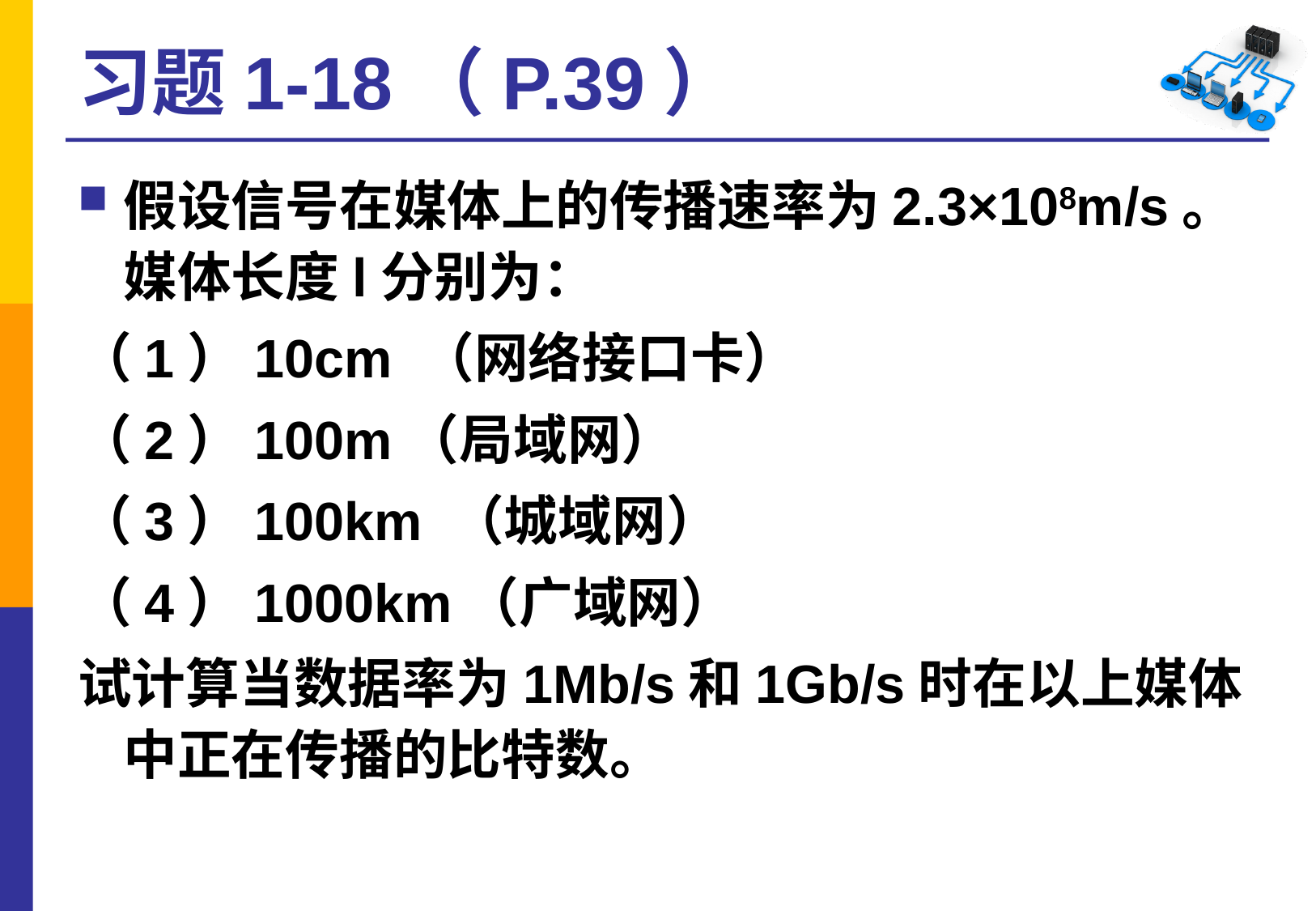

# 习题1-18（P.39）
假设信号在媒体上的传播速率为2.3×108m/s。媒体长度l分别为：
（1）10cm （网络接口卡）
（2）100m（局域网）
（3）100km （城域网）
（4）1000km（广域网）
试计算当数据率为1Mb/s和1Gb/s时在以上媒体中正在传播的比特数。